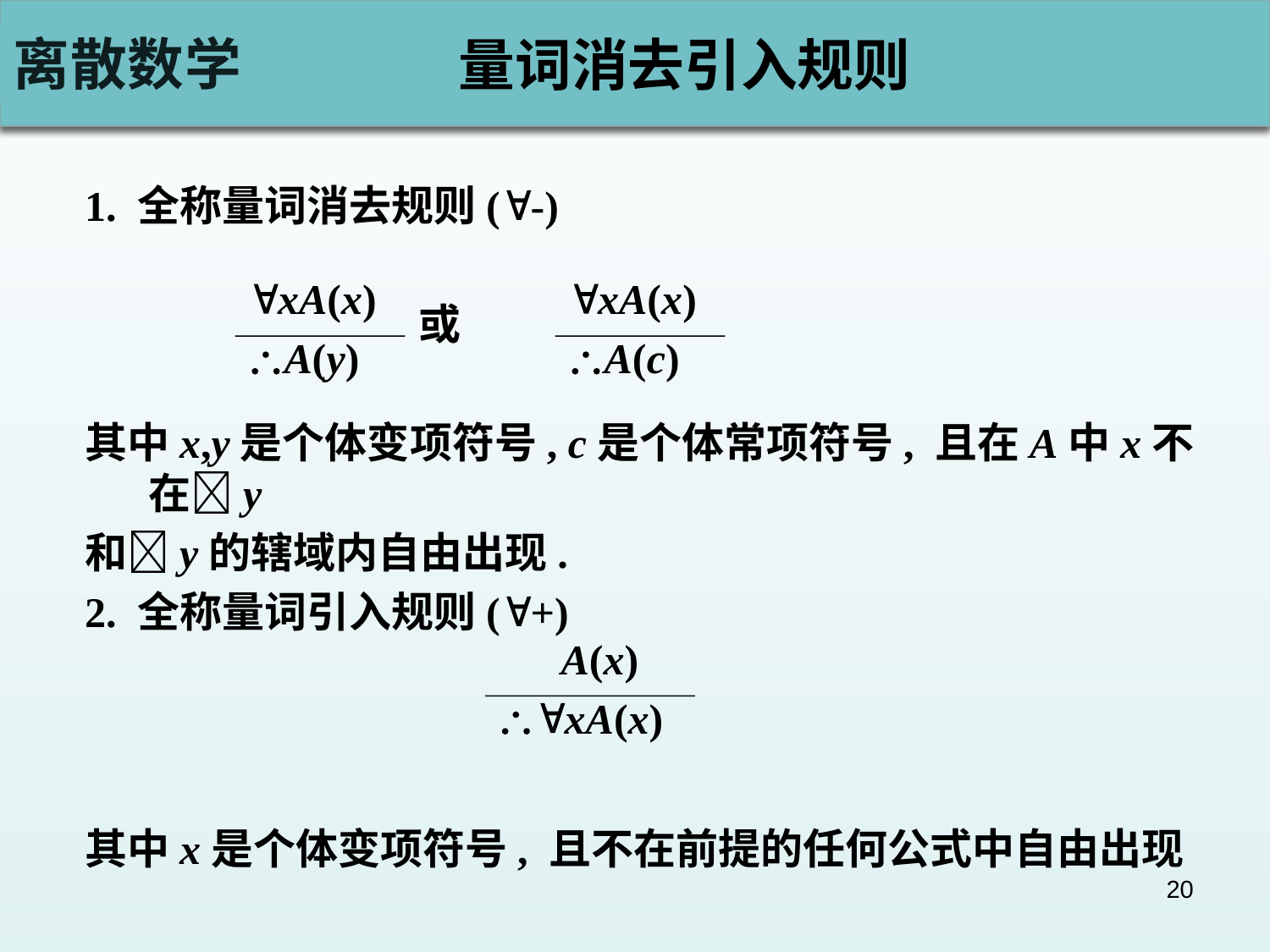

# 量词消去引入规则
1. 全称量词消去规则(∀-)

                                  或

其中x,y是个体变项符号, c是个体常项符号, 且在A中x不在∀y
和∃y的辖域内自由出现.
2. 全称量词引入规则(∀+)

其中x是个体变项符号, 且不在前提的任何公式中自由出现
∀xA(x)
∴A(y)

∀xA(x)
∴A(c)

      A(x)
∴∀xA(x)

20